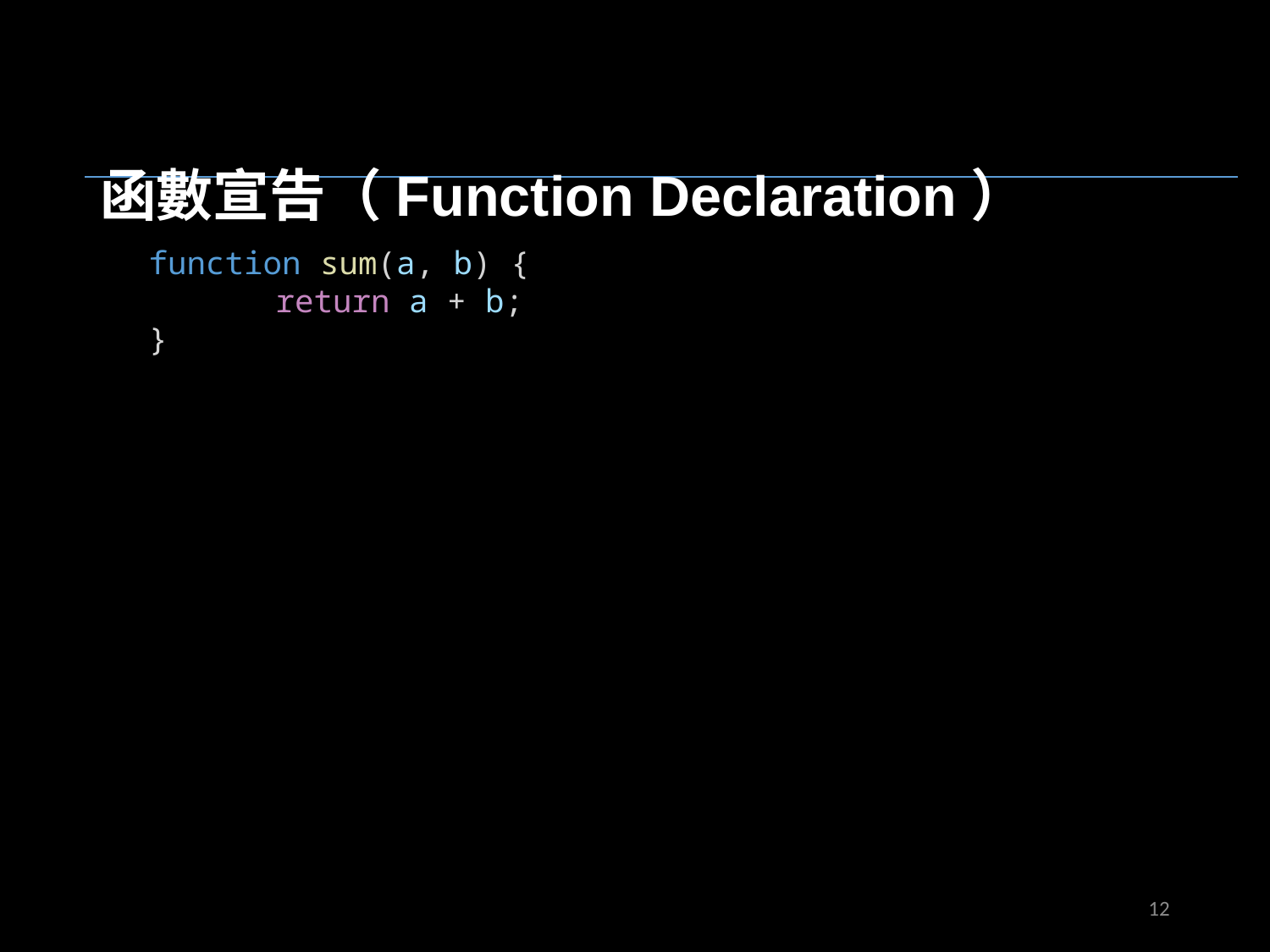

函數宣告（Function Declaration）

function sum(a, b) {
	return a + b;
}
JavaScriptObjects02.js

12